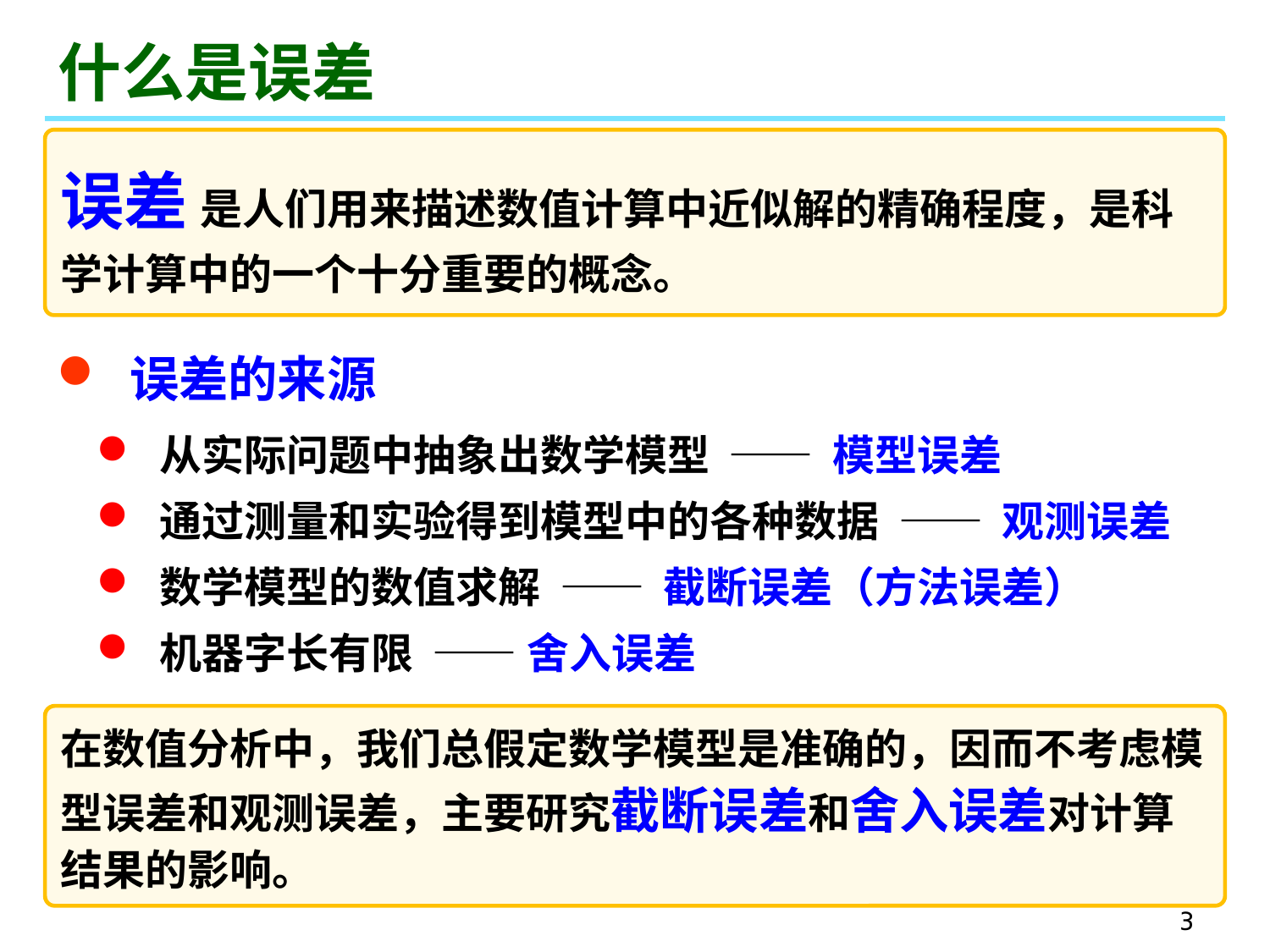

# 什么是误差
误差 是人们用来描述数值计算中近似解的精确程度，是科学计算中的一个十分重要的概念。
 误差的来源
 从实际问题中抽象出数学模型  ——  模型误差
 通过测量和实验得到模型中的各种数据  ——  观测误差
 数学模型的数值求解  ——  截断误差（方法误差）
 机器字长有限  —— 舍入误差
在数值分析中，我们总假定数学模型是准确的，因而不考虑模型误差和观测误差，主要研究截断误差和舍入误差对计算结果的影响。
3